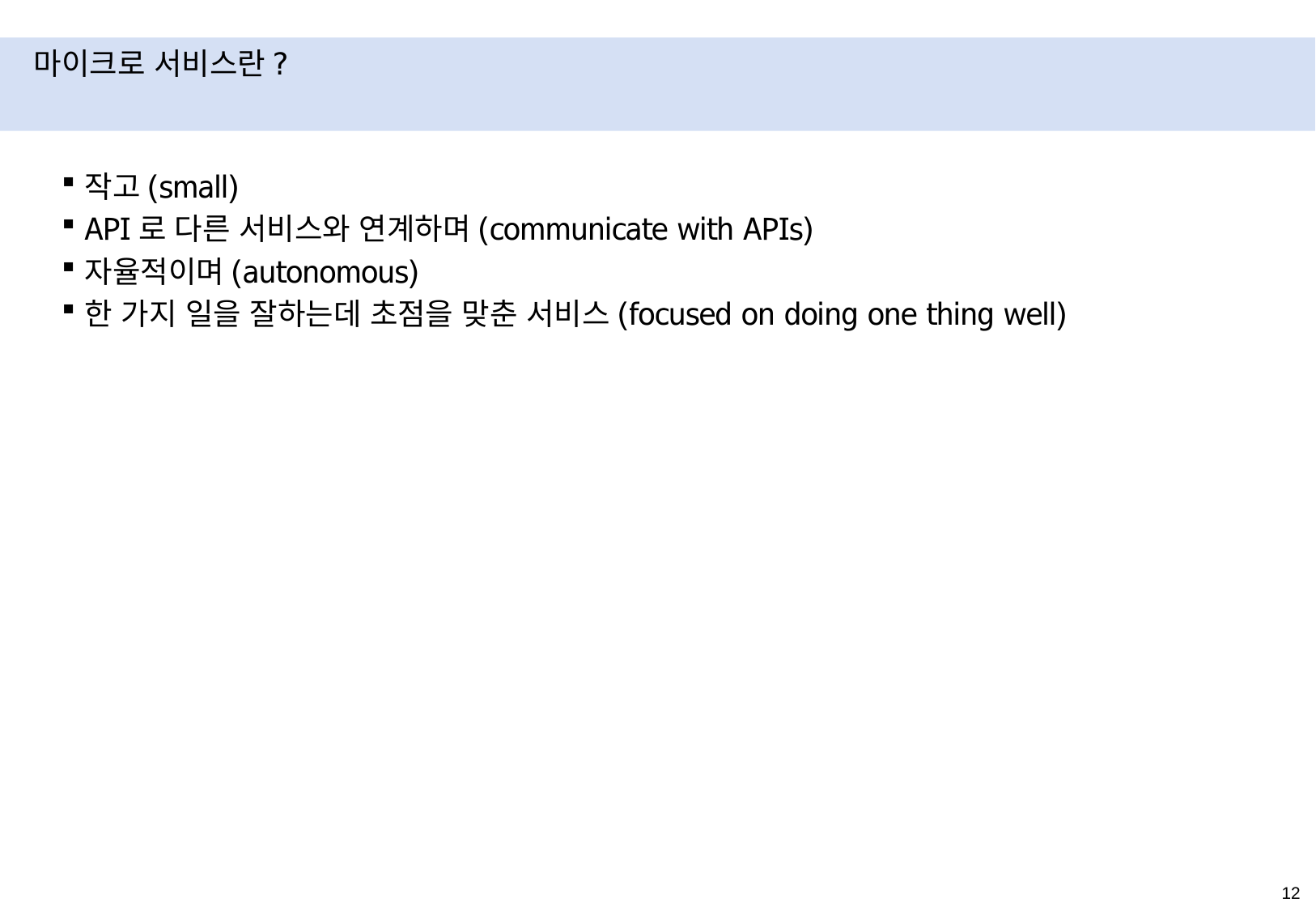

# 마이크로 서비스란?
작고(small)
API로 다른 서비스와 연계하며(communicate with APIs)
자율적이며(autonomous)
한 가지 일을 잘하는데 초점을 맞춘 서비스(focused on doing one thing well)